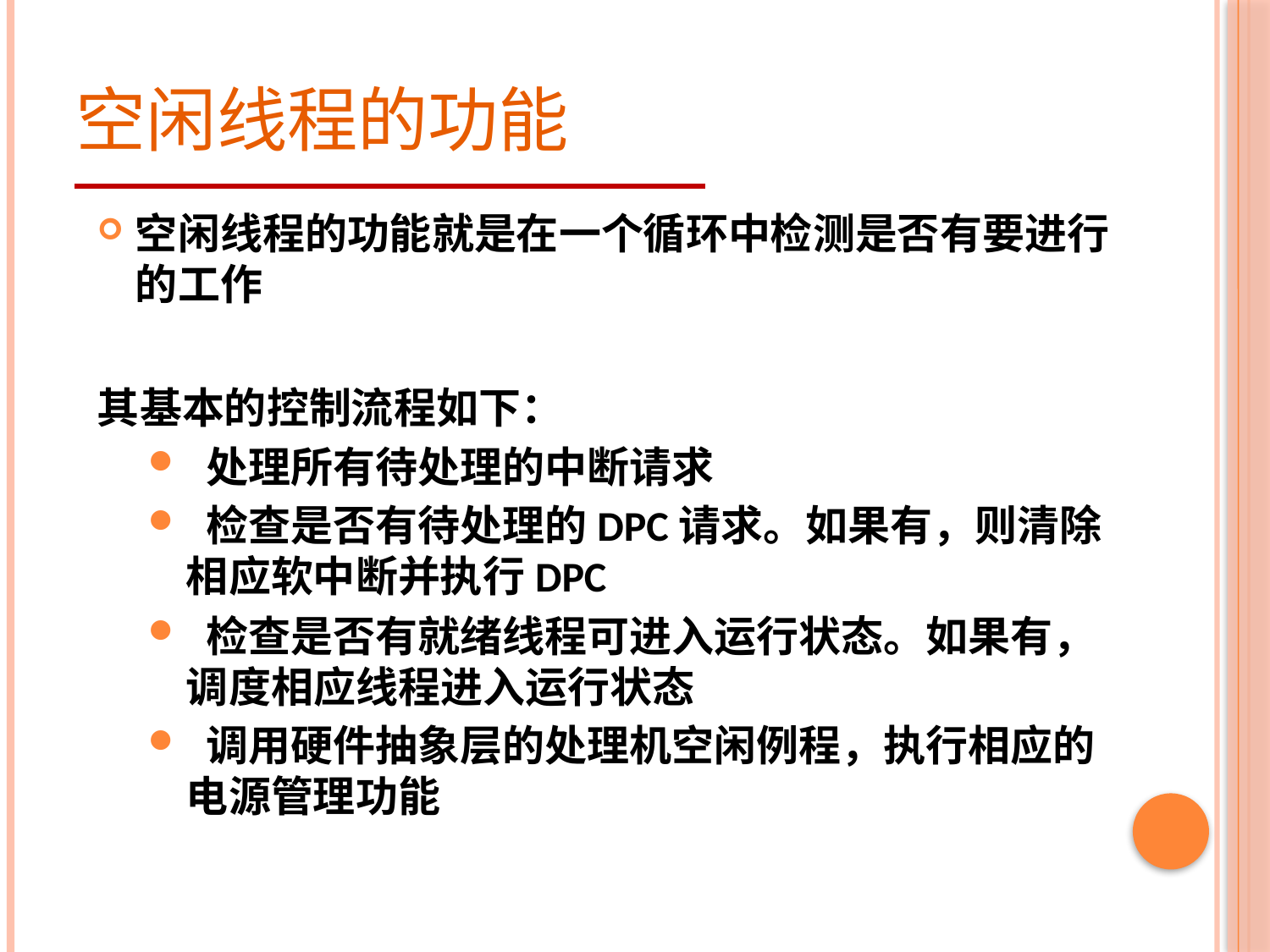

# 空闲线程的功能
空闲线程的功能就是在一个循环中检测是否有要进行的工作

其基本的控制流程如下：
 处理所有待处理的中断请求
 检查是否有待处理的DPC请求。如果有，则清除相应软中断并执行DPC
 检查是否有就绪线程可进入运行状态。如果有，调度相应线程进入运行状态
 调用硬件抽象层的处理机空闲例程，执行相应的电源管理功能